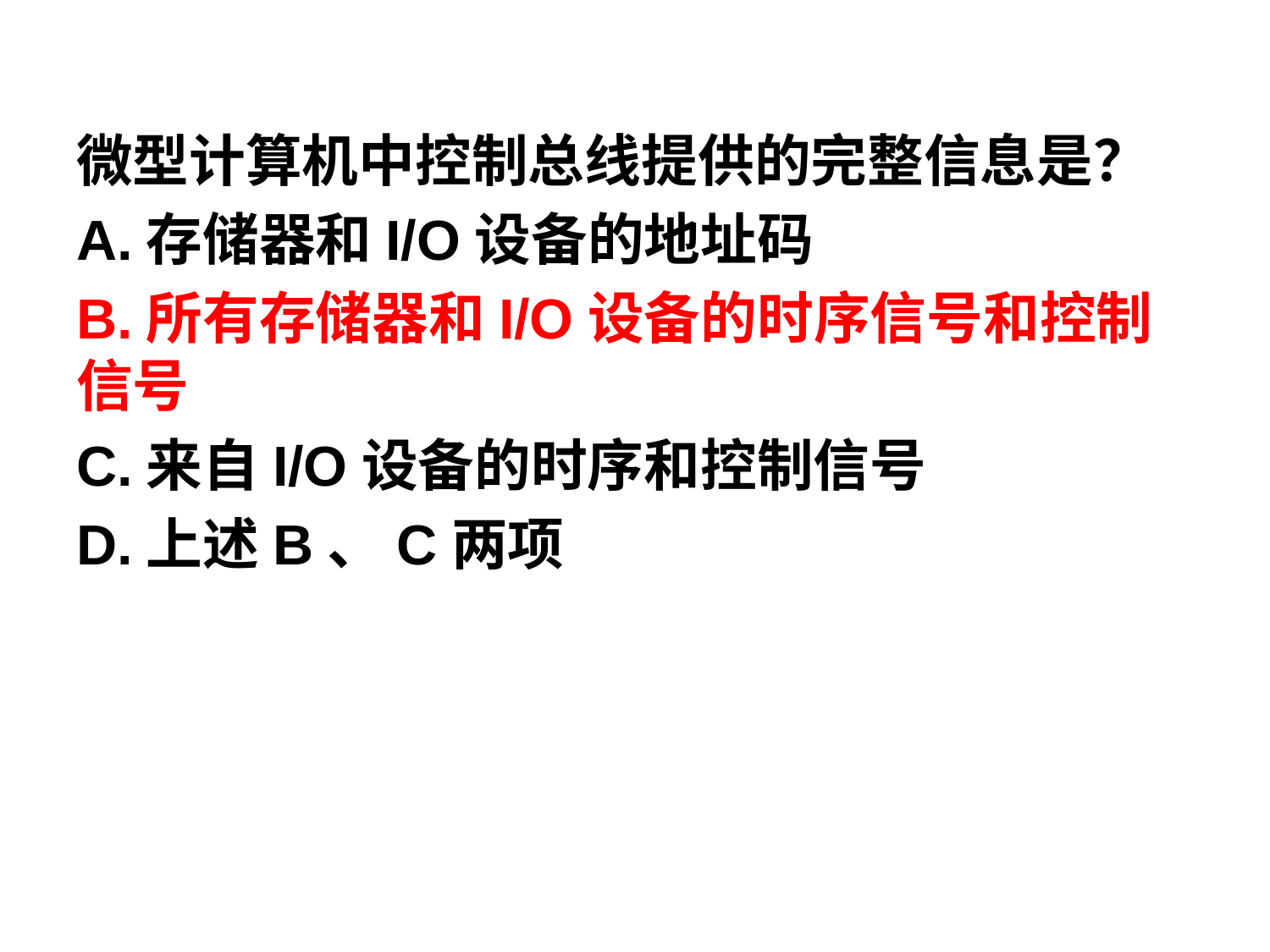

#
微型计算机中控制总线提供的完整信息是？
A.存储器和I/O设备的地址码
B.所有存储器和I/O设备的时序信号和控制信号
C.来自I/O设备的时序和控制信号
D.上述B、C两项